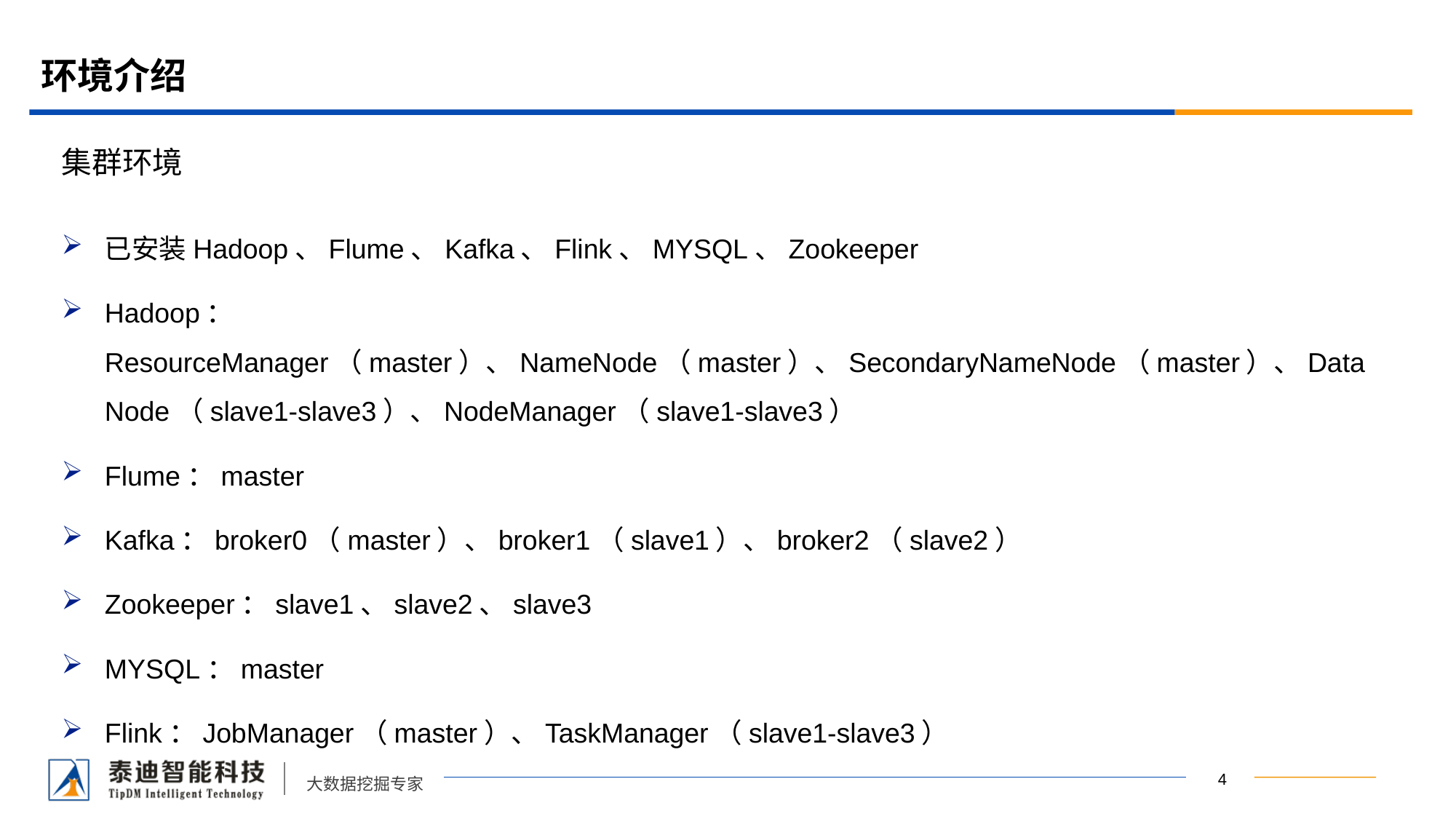

# 环境介绍
集群环境
已安装Hadoop、Flume、Kafka、Flink、MYSQL、Zookeeper
Hadoop：ResourceManager（master）、NameNode（master）、SecondaryNameNode（master）、DataNode（slave1-slave3）、NodeManager（slave1-slave3）
Flume：master
Kafka：broker0（master）、broker1（slave1）、broker2（slave2）
Zookeeper：slave1、slave2、slave3
MYSQL：master
Flink：JobManager（master）、TaskManager（slave1-slave3）